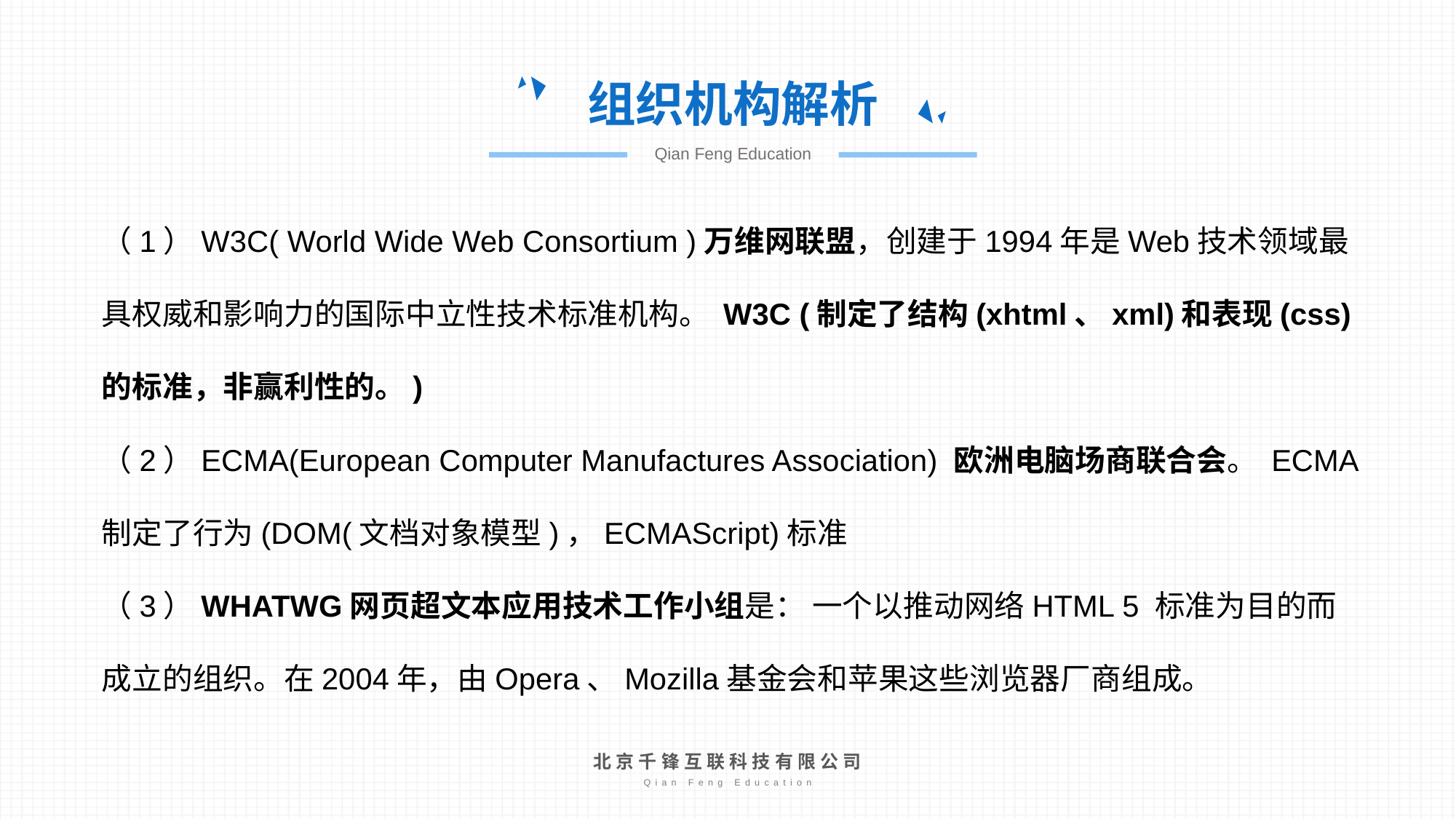

组织机构解析

Qian Feng Education

（1）W3C( World Wide Web Consortium )万维网联盟，创建于1994年是Web技术领域最具权威和影响力的国际中立性技术标准机构。 W3C (制定了结构(xhtml、xml)和表现(css)的标准，非赢利性的。)
（2）ECMA(European Computer Manufactures Association) 欧洲电脑场商联合会。 ECMA制定了行为(DOM(文档对象模型)，ECMAScript)标准
（3）WHATWG网页超文本应用技术工作小组是： 一个以推动网络HTML 5 标准为目的而成立的组织。在2004年，由Opera、Mozilla基金会和苹果这些浏览器厂商组成。
北京千锋互联科技有限公司
Qian Feng Education